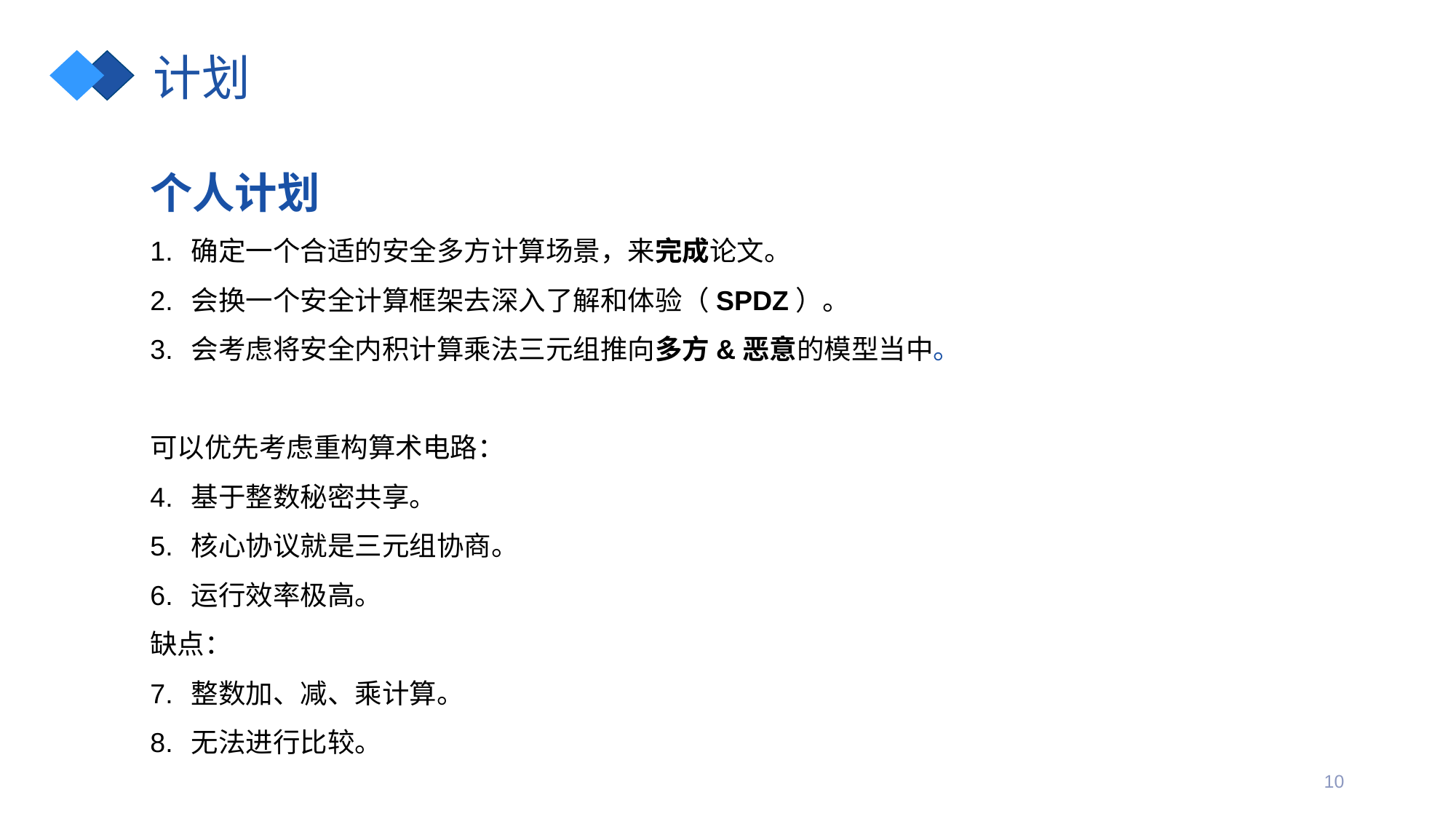

# 计划
个人计划
确定一个合适的安全多方计算场景，来完成论文。
会换一个安全计算框架去深入了解和体验（SPDZ）。
会考虑将安全内积计算乘法三元组推向多方&恶意的模型当中。

可以优先考虑重构算术电路：
基于整数秘密共享。
核心协议就是三元组协商。
运行效率极高。
缺点：
整数加、减、乘计算。
无法进行比较。

10